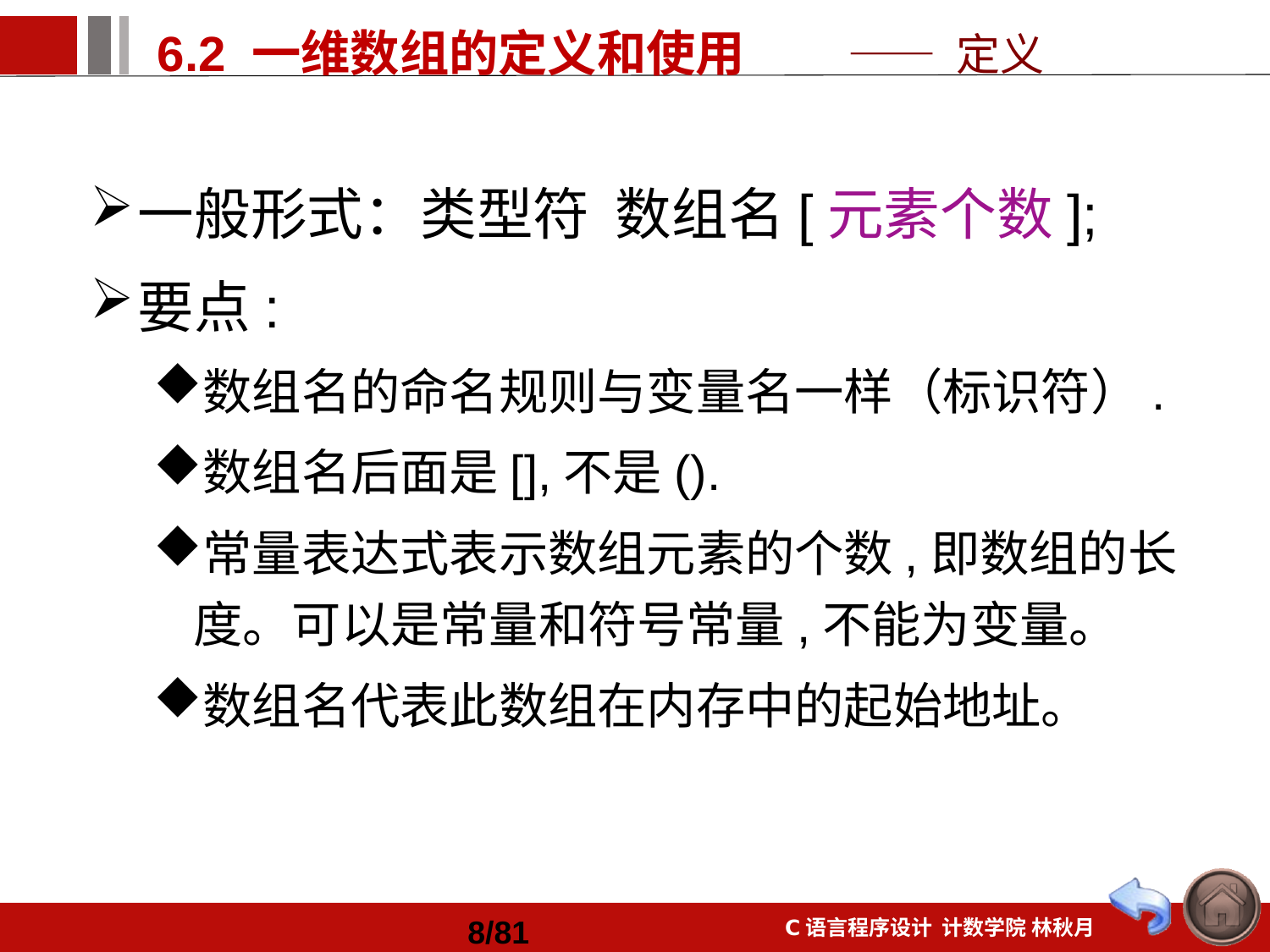

—— 定义
一般形式：类型符  数组名[元素个数];
要点:
数组名的命名规则与变量名一样（标识符）.
数组名后面是[],不是().
常量表达式表示数组元素的个数,即数组的长度。可以是常量和符号常量,不能为变量。
数组名代表此数组在内存中的起始地址。